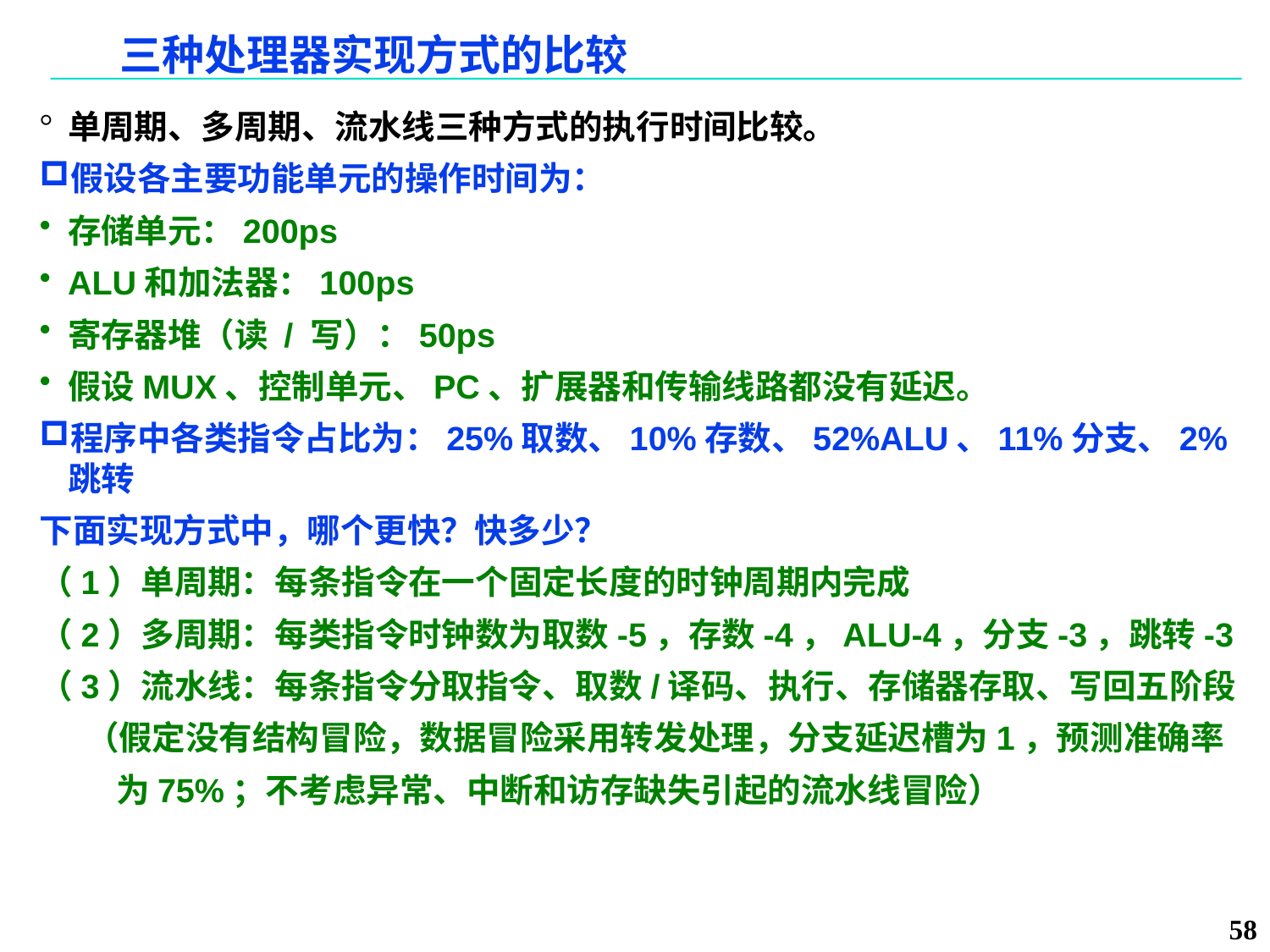

# 三种处理器实现方式的比较
单周期、多周期、流水线三种方式的执行时间比较。
假设各主要功能单元的操作时间为：
存储单元：200ps
ALU和加法器：100ps
寄存器堆（读 / 写）：50ps
假设MUX、控制单元、PC、扩展器和传输线路都没有延迟。
程序中各类指令占比为：25%取数、10%存数、52%ALU、11%分支、2%跳转
下面实现方式中，哪个更快？快多少？
（1）单周期：每条指令在一个固定长度的时钟周期内完成
（2）多周期：每类指令时钟数为取数-5，存数-4，ALU-4，分支-3，跳转-3
（3）流水线：每条指令分取指令、取数/译码、执行、存储器存取、写回五阶段
     （假定没有结构冒险，数据冒险采用转发处理，分支延迟槽为1，预测准确率
         为75%；不考虑异常、中断和访存缺失引起的流水线冒险）